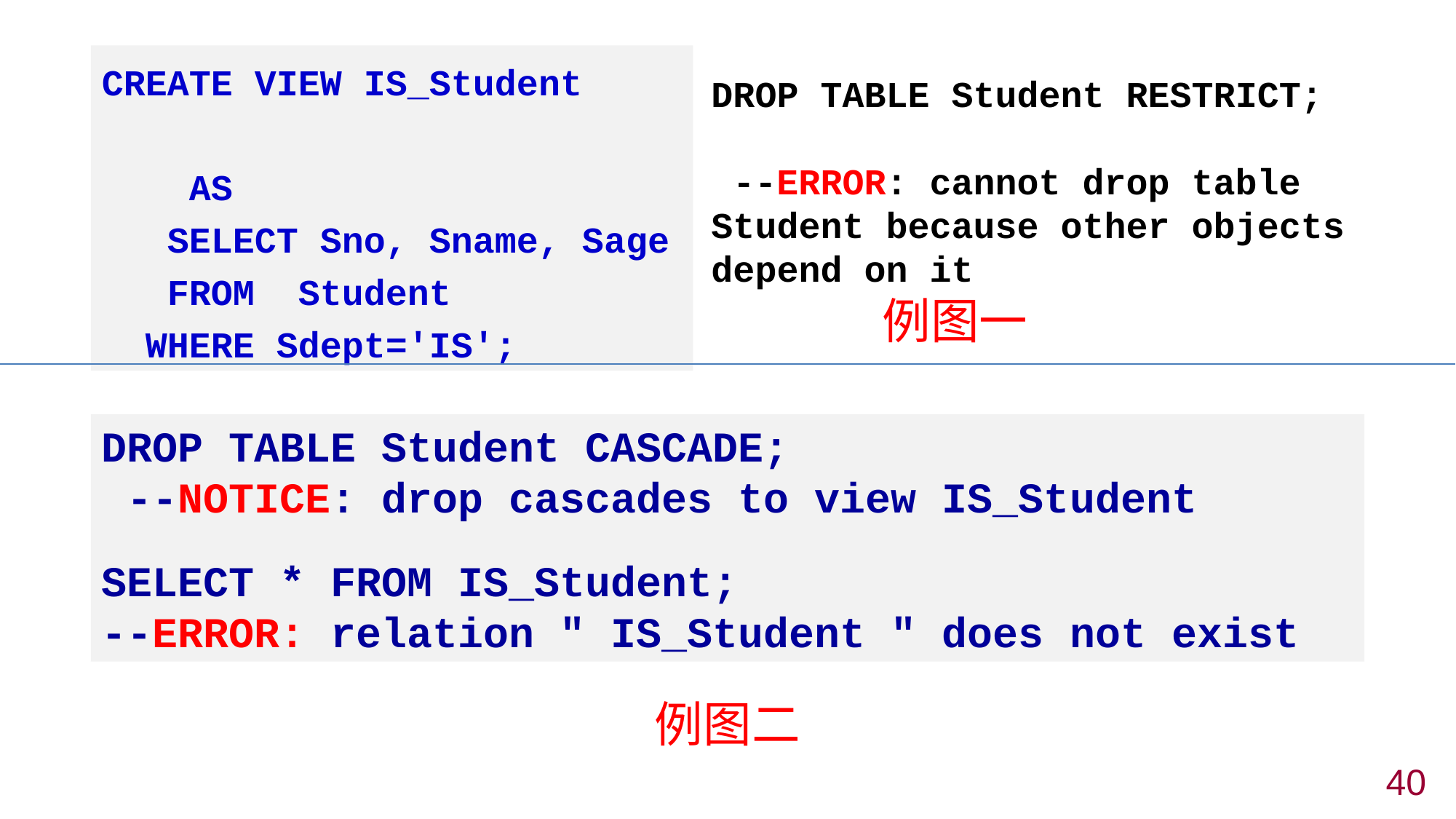

CREATE VIEW IS_Student
    AS
   SELECT Sno, Sname, Sage
   FROM  Student
  WHERE Sdept='IS';
DROP TABLE Student RESTRICT;
 --ERROR: cannot drop table Student because other objects depend on it
例图一
DROP TABLE Student CASCADE;
 --NOTICE: drop cascades to view IS_Student

SELECT * FROM IS_Student;
--ERROR: relation " IS_Student " does not exist
例图二
40